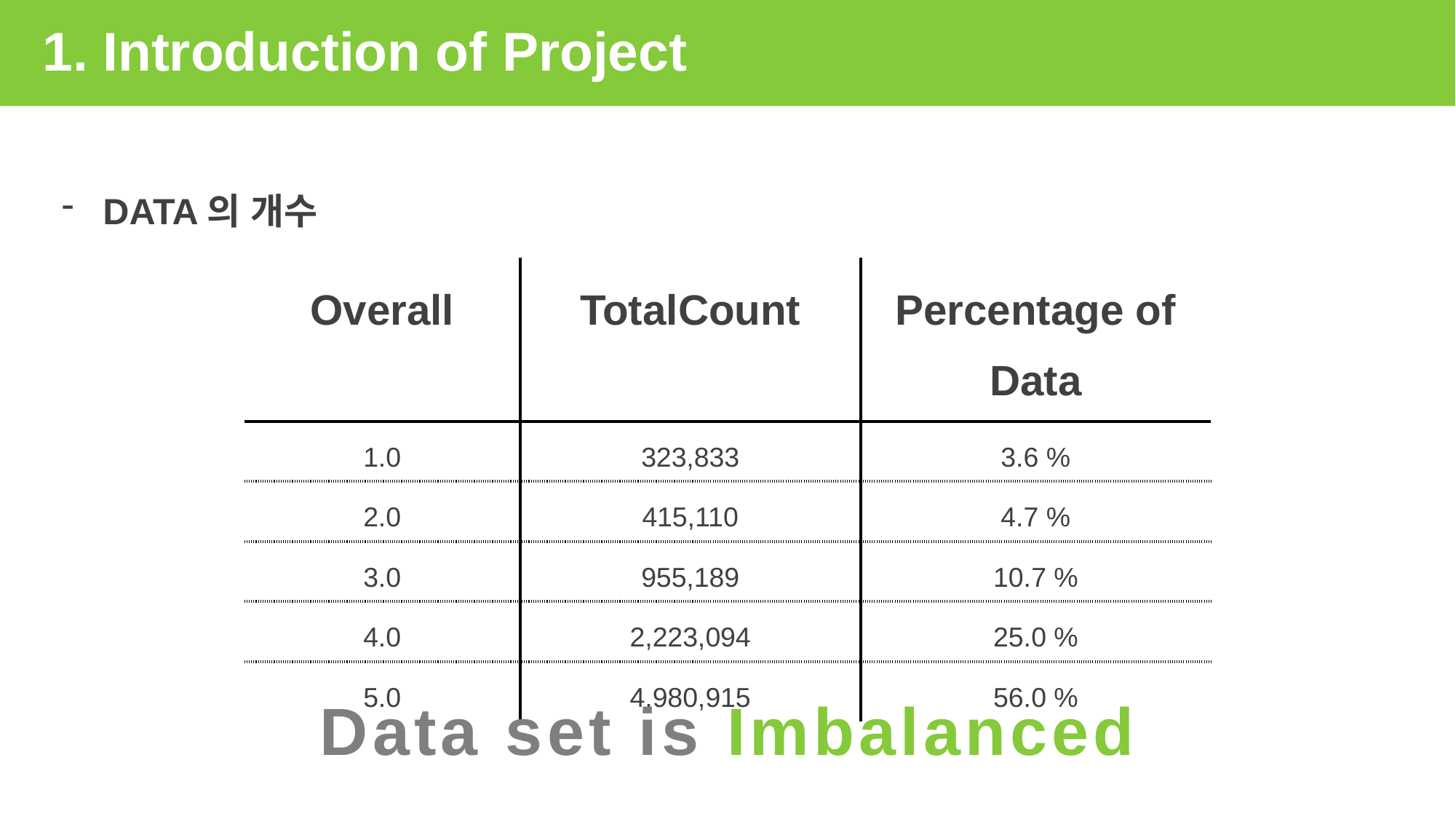

# 1. Introduction of Project
DATA의 개수
| Overall | TotalCount | Percentage of Data |
| --- | --- | --- |
| 1.0 | 323,833 | 3.6 % |
| 2.0 | 415,110 | 4.7 % |
| 3.0 | 955,189 | 10.7 % |
| 4.0 | 2,223,094 | 25.0 % |
| 5.0 | 4,980,915 | 56.0 % |
Data set is Imbalanced